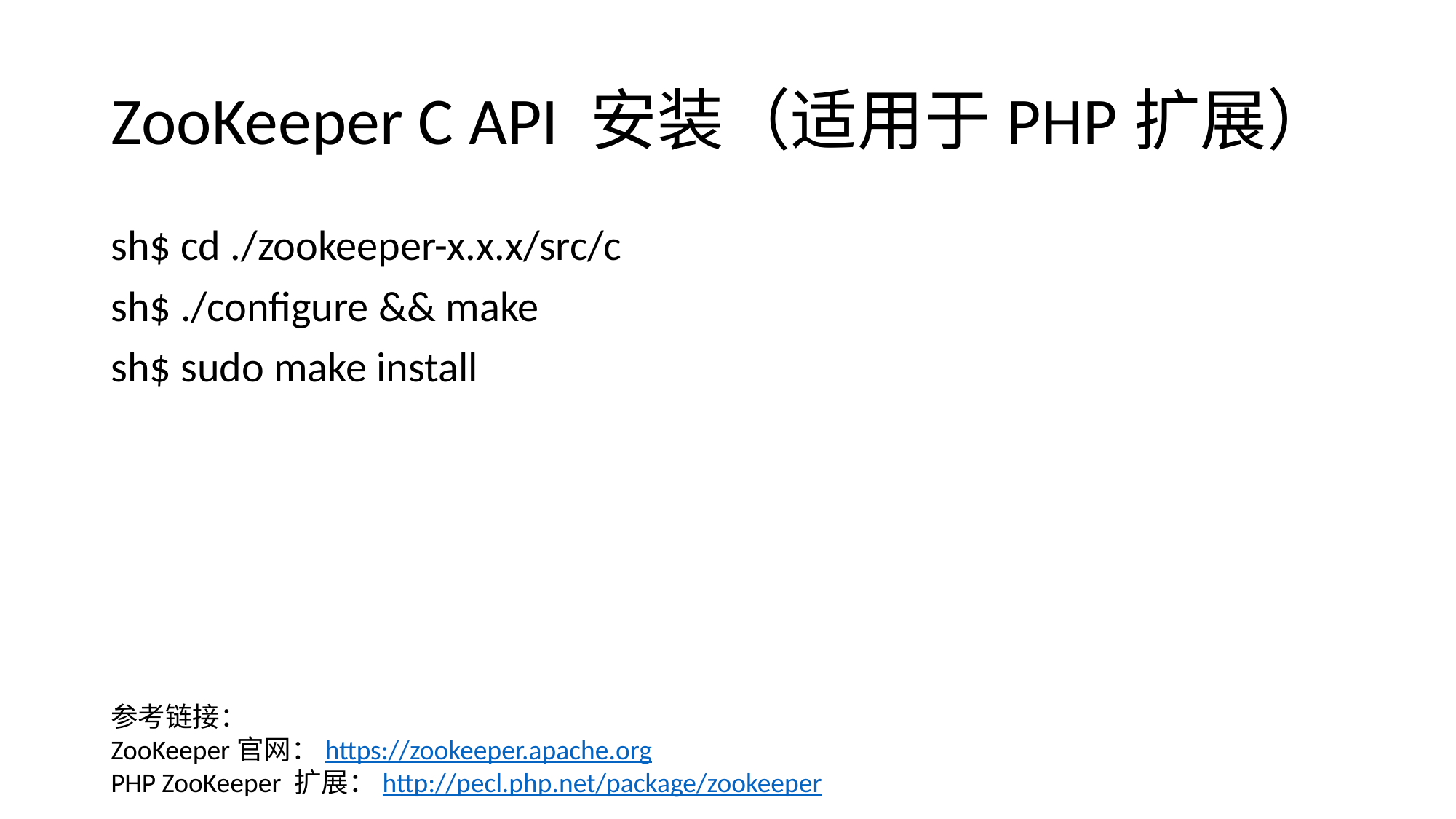

# ZooKeeper C API 安装（适用于PHP扩展）
sh$ cd ./zookeeper-x.x.x/src/c
sh$ ./configure && make
sh$ sudo make install

参考链接：
ZooKeeper官网：https://zookeeper.apache.org
PHP ZooKeeper 扩展：http://pecl.php.net/package/zookeeper